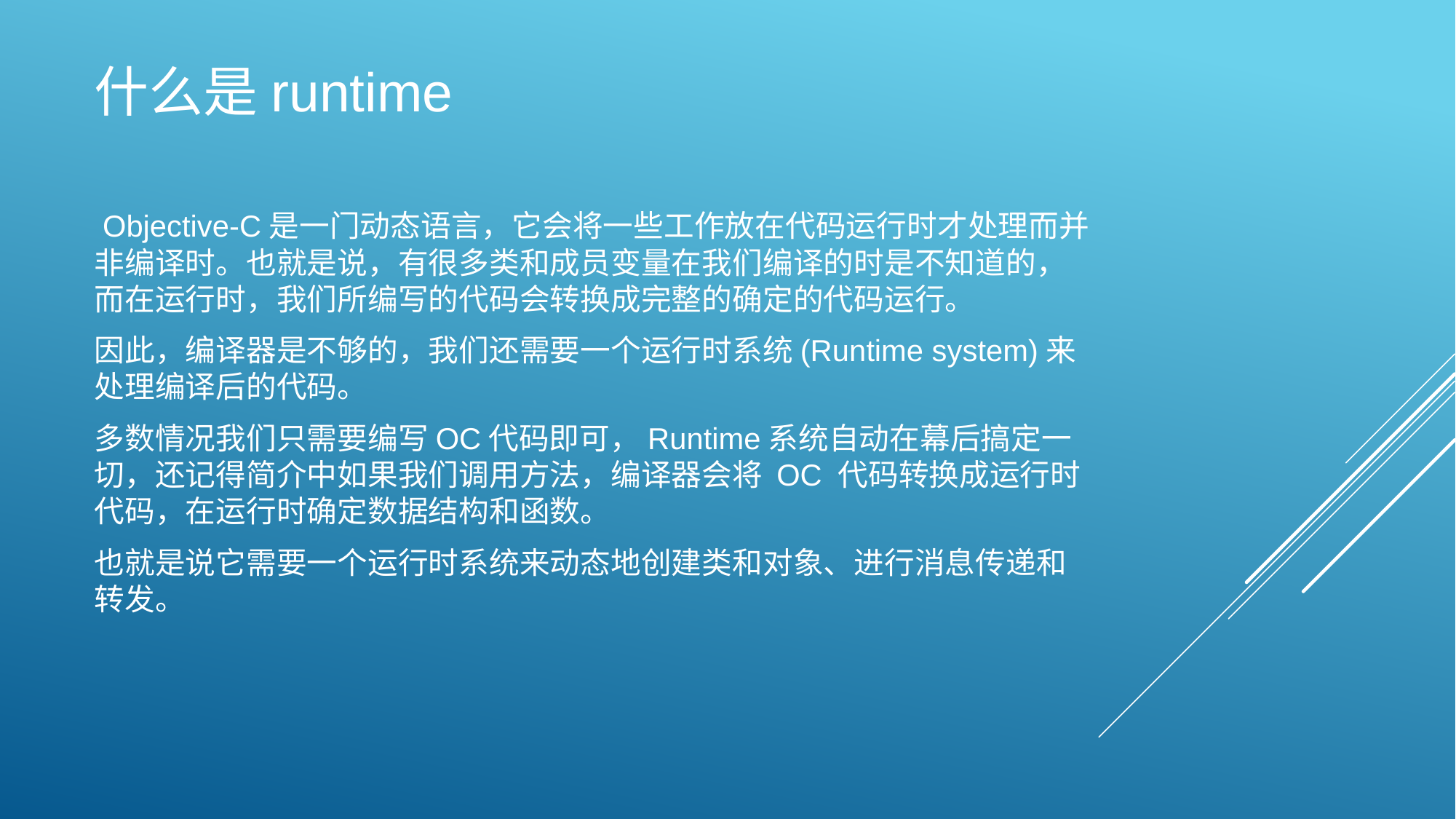

# 什么是runtime
 Objective-C是一门动态语言，它会将一些工作放在代码运行时才处理而并非编译时。也就是说，有很多类和成员变量在我们编译的时是不知道的，而在运行时，我们所编写的代码会转换成完整的确定的代码运行。
因此，编译器是不够的，我们还需要一个运行时系统(Runtime system)来处理编译后的代码。
多数情况我们只需要编写OC代码即可，Runtime系统自动在幕后搞定一切，还记得简介中如果我们调用方法，编译器会将 OC 代码转换成运行时代码，在运行时确定数据结构和函数。
也就是说它需要一个运行时系统来动态地创建类和对象、进行消息传递和转发。